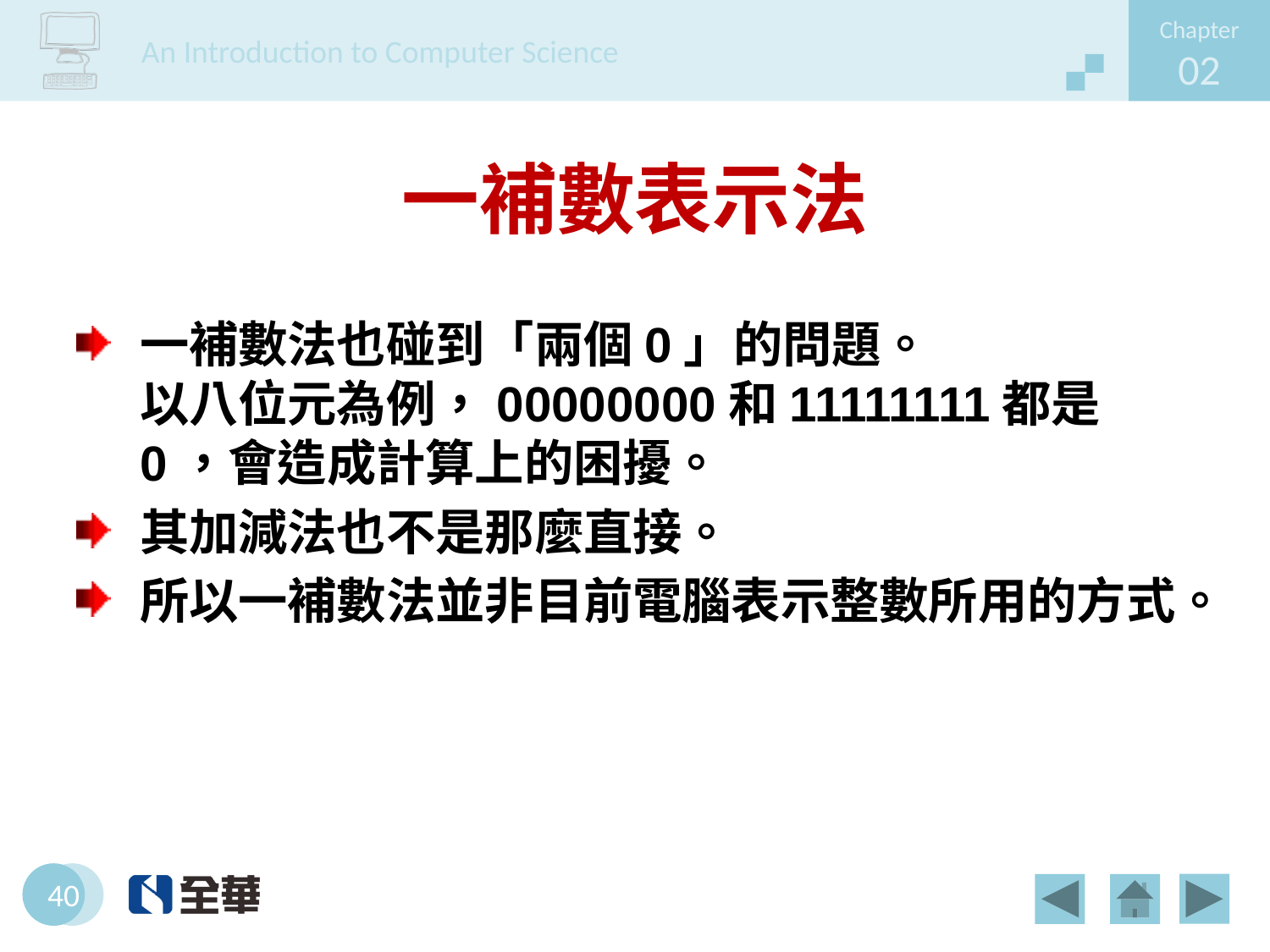

# 一補數表示法
一補數法也碰到「兩個0」的問題。
以八位元為例，00000000和11111111都是0，會造成計算上的困擾。
其加減法也不是那麼直接。
所以一補數法並非目前電腦表示整數所用的方式。